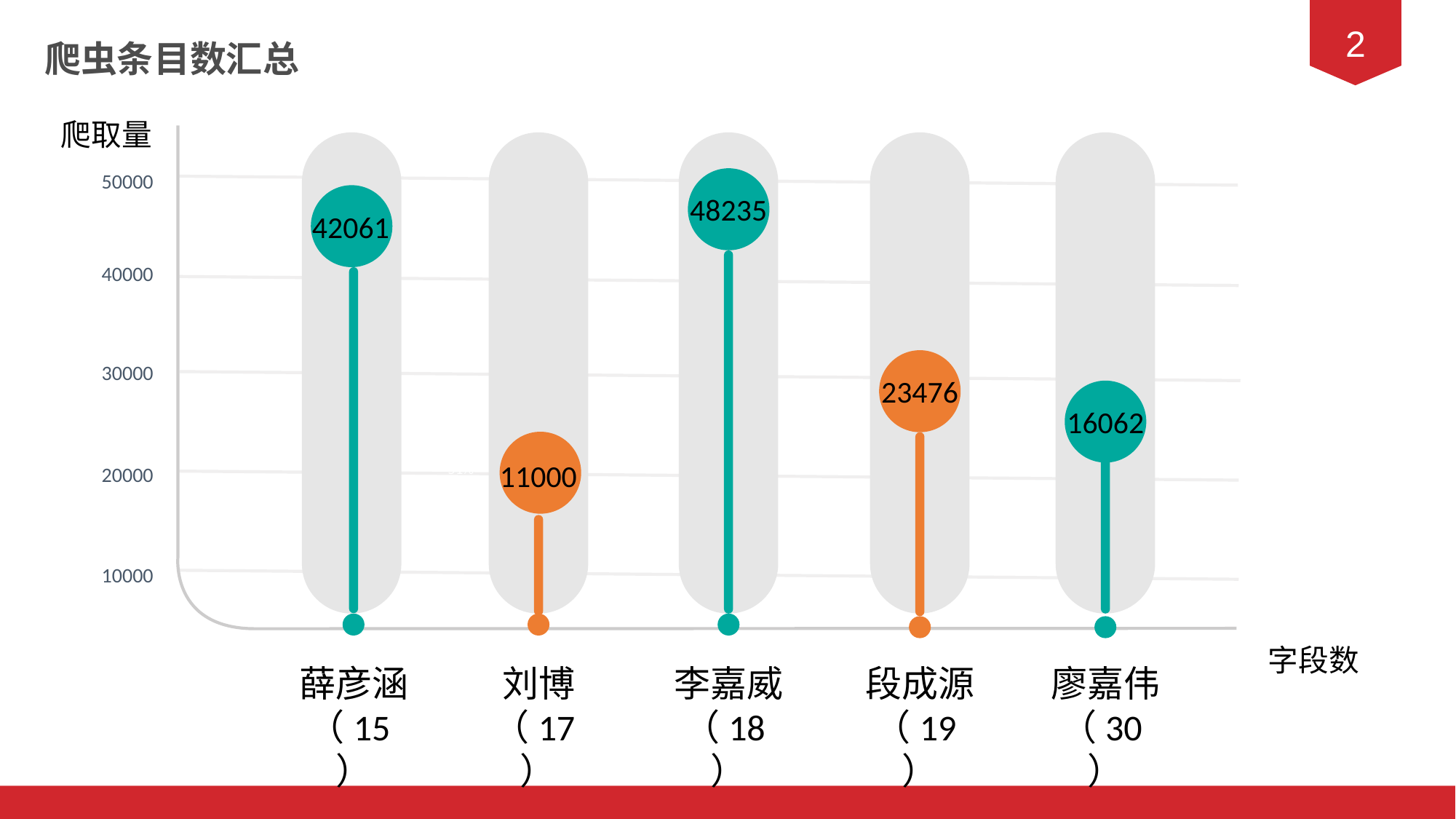

2
爬虫条目数汇总
爬取量

50000

48235
42061

40000

30000
23476
82%

16062

51%
11000
20000

10000

字段数
薛彦涵
（15）
刘博
（17）
李嘉威
（18）
段成源
（19）
廖嘉伟
（30）